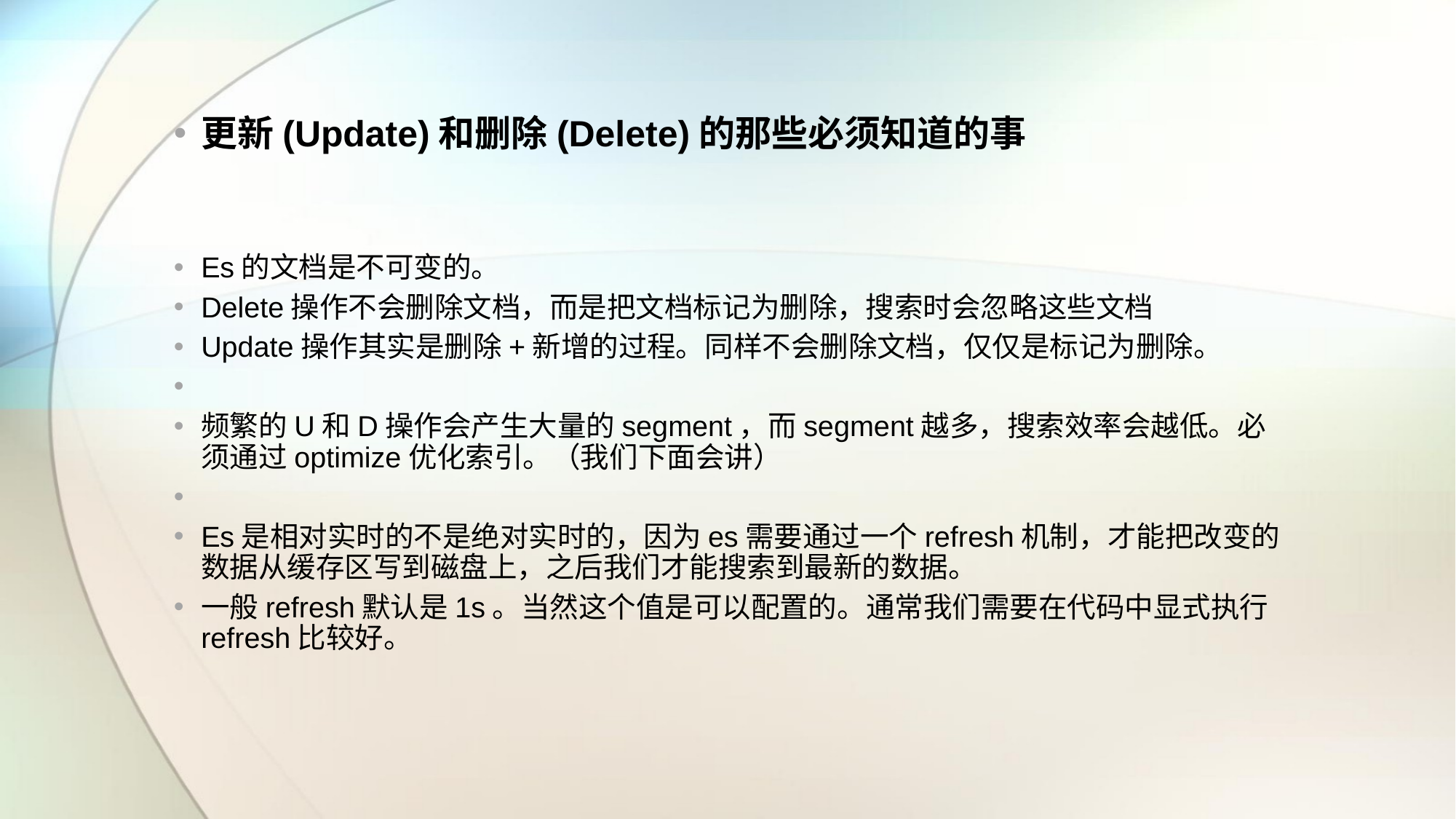

更新(Update)和删除(Delete)的那些必须知道的事

Es的文档是不可变的。
Delete操作不会删除文档，而是把文档标记为删除，搜索时会忽略这些文档
Update操作其实是删除+新增的过程。同样不会删除文档，仅仅是标记为删除。

频繁的U和D操作会产生大量的segment，而segment越多，搜索效率会越低。必须通过optimize优化索引。（我们下面会讲）

Es是相对实时的不是绝对实时的，因为es需要通过一个refresh机制，才能把改变的数据从缓存区写到磁盘上，之后我们才能搜索到最新的数据。
一般refresh默认是1s。当然这个值是可以配置的。通常我们需要在代码中显式执行refresh比较好。